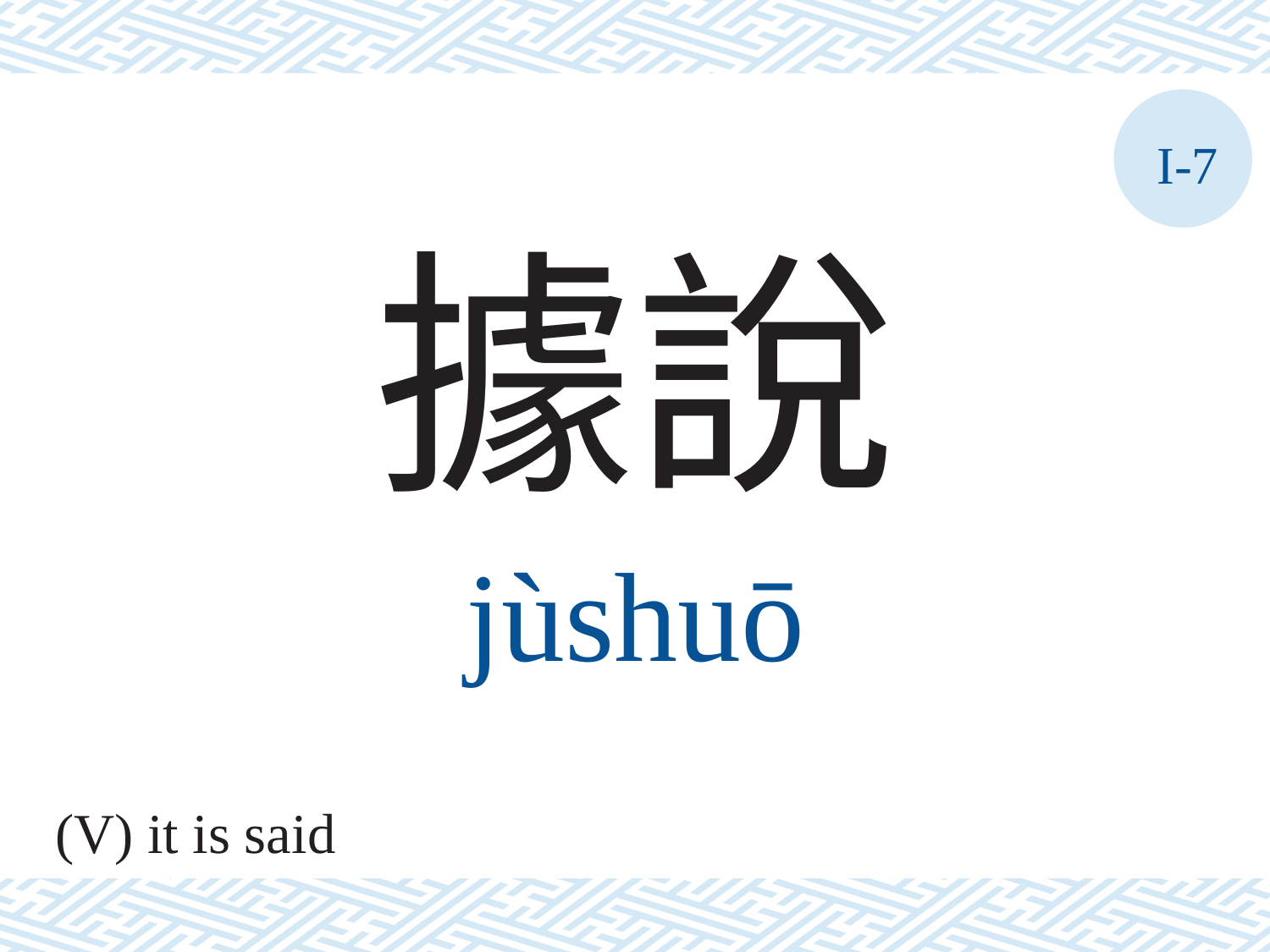

I-7
據說
jùshuō
(V) it is said